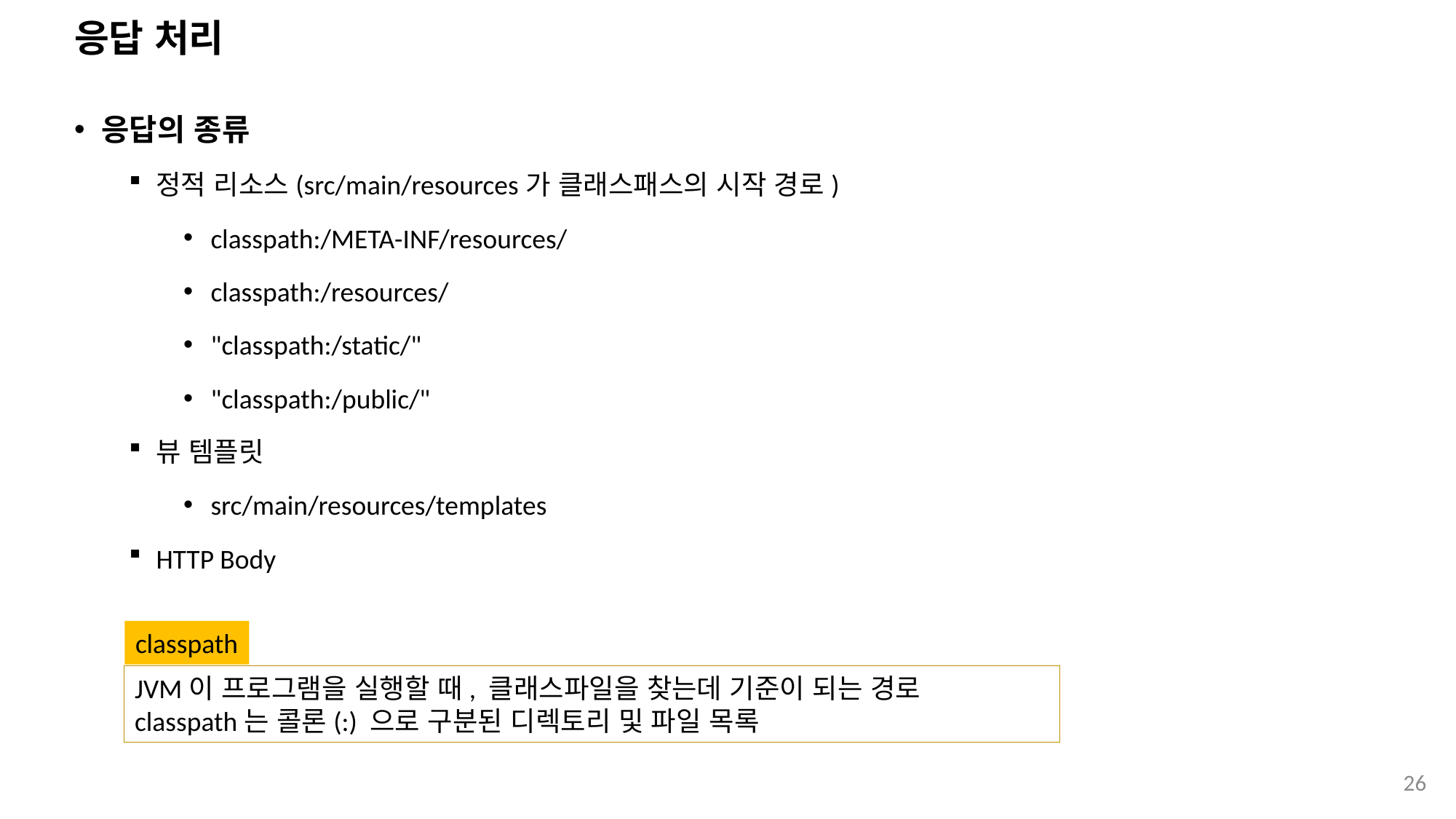

# 응답 처리
응답의 종류
정적 리소스(src/main/resources가 클래스패스의 시작 경로)
classpath:/META-INF/resources/
classpath:/resources/
"classpath:/static/"
"classpath:/public/"
뷰 템플릿
src/main/resources/templates
HTTP Body

classpath
JVM이 프로그램을 실행할 때, 클래스파일을 찾는데 기준이 되는 경로
classpath는 콜론(:) 으로 구분된 디렉토리 및 파일 목록
26